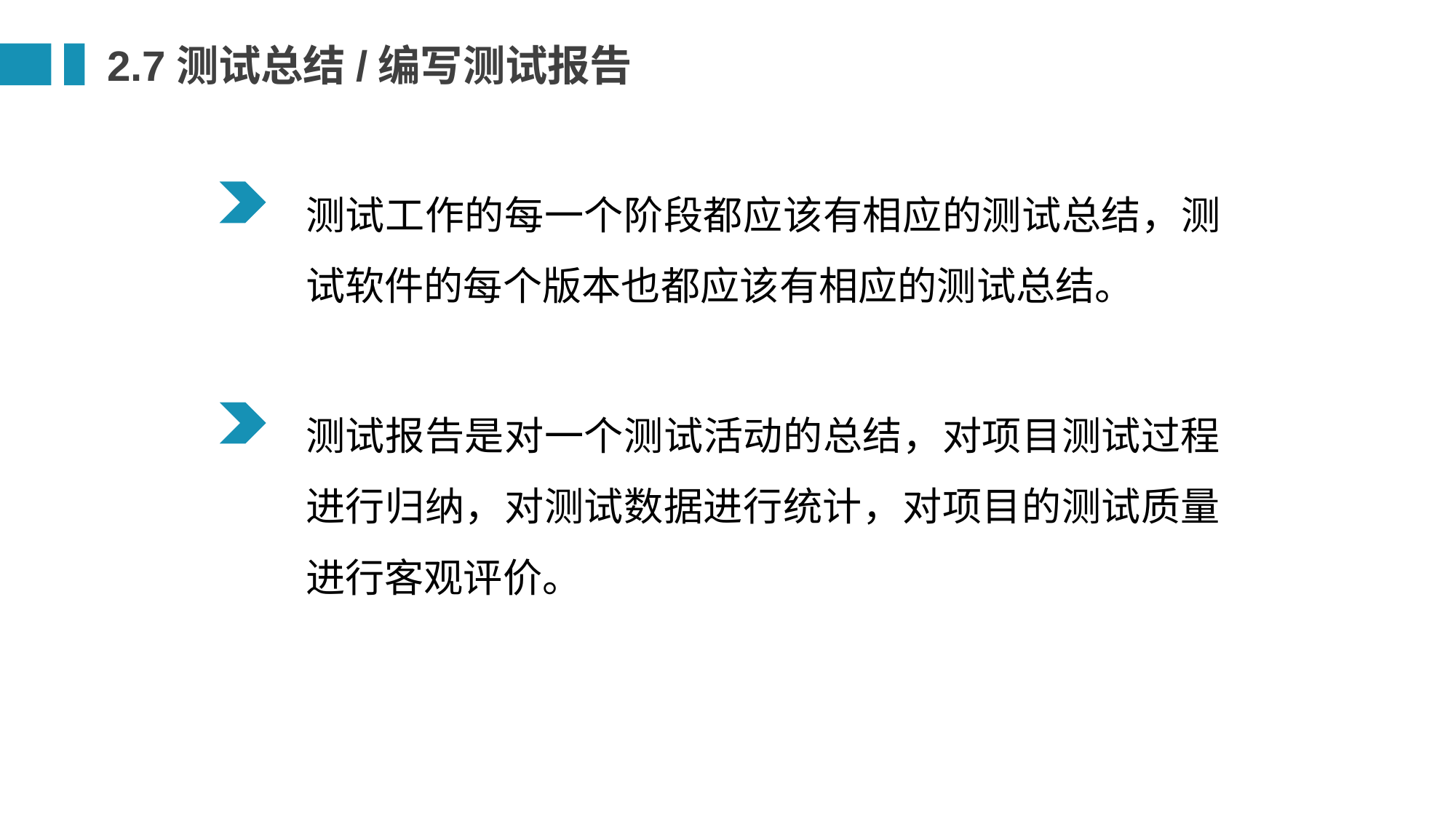

2.7测试总结/编写测试报告

测试工作的每一个阶段都应该有相应的测试总结，测试软件的每个版本也都应该有相应的测试总结。

测试报告是对一个测试活动的总结，对项目测试过程进行归纳，对测试数据进行统计，对项目的测试质量进行客观评价。

63